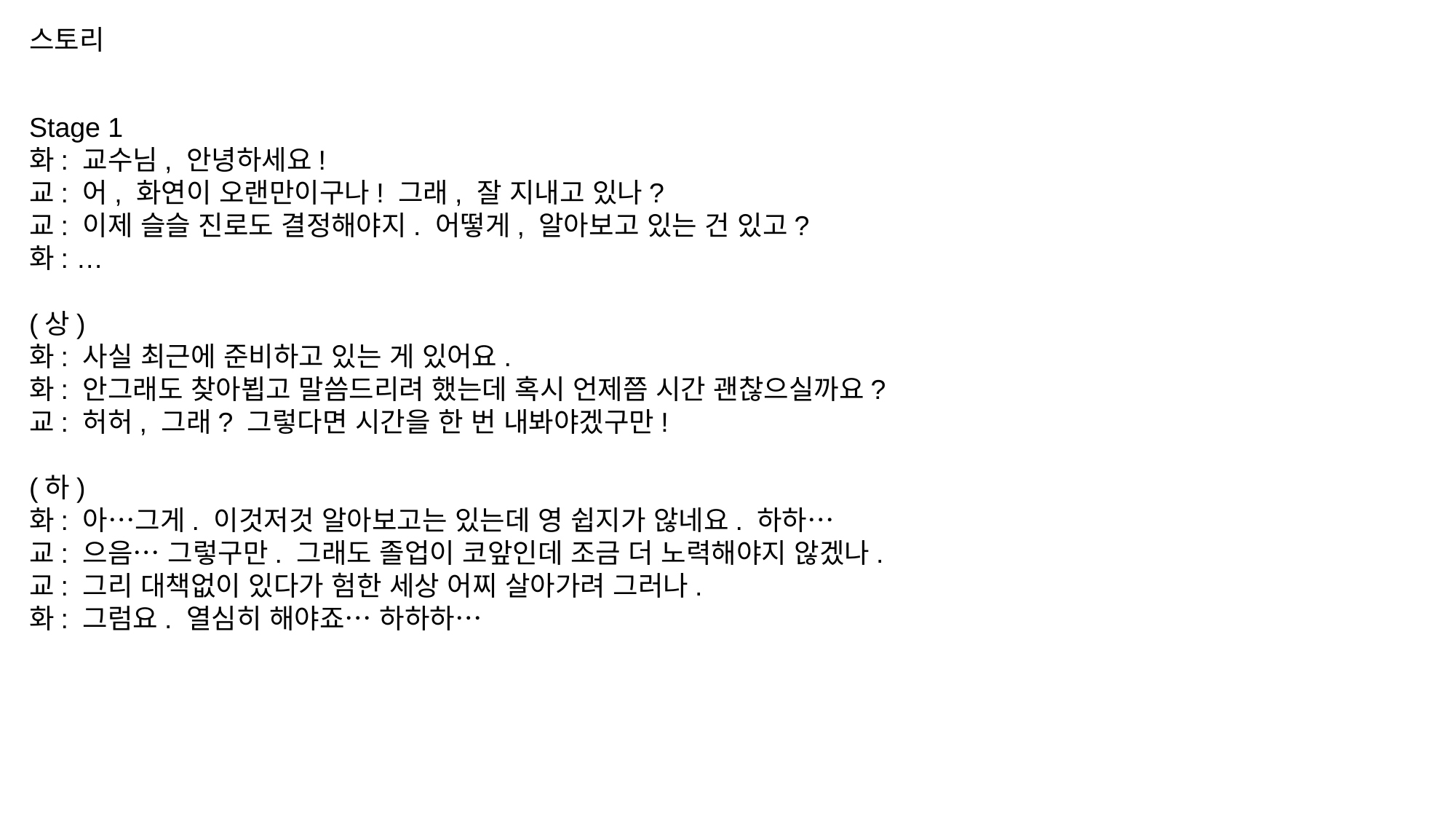

스토리
Stage 1
화: 교수님, 안녕하세요!
교: 어, 화연이 오랜만이구나! 그래, 잘 지내고 있나?
교: 이제 슬슬 진로도 결정해야지. 어떻게, 알아보고 있는 건 있고?
화: …
(상)
화: 사실 최근에 준비하고 있는 게 있어요.
화: 안그래도 찾아뵙고 말씀드리려 했는데 혹시 언제쯤 시간 괜찮으실까요?
교: 허허, 그래? 그렇다면 시간을 한 번 내봐야겠구만!

(하)
화: 아…그게. 이것저것 알아보고는 있는데 영 쉽지가 않네요. 하하…
교: 으음… 그렇구만. 그래도 졸업이 코앞인데 조금 더 노력해야지 않겠나.
교: 그리 대책없이 있다가 험한 세상 어찌 살아가려 그러나.
화: 그럼요. 열심히 해야죠… 하하하…